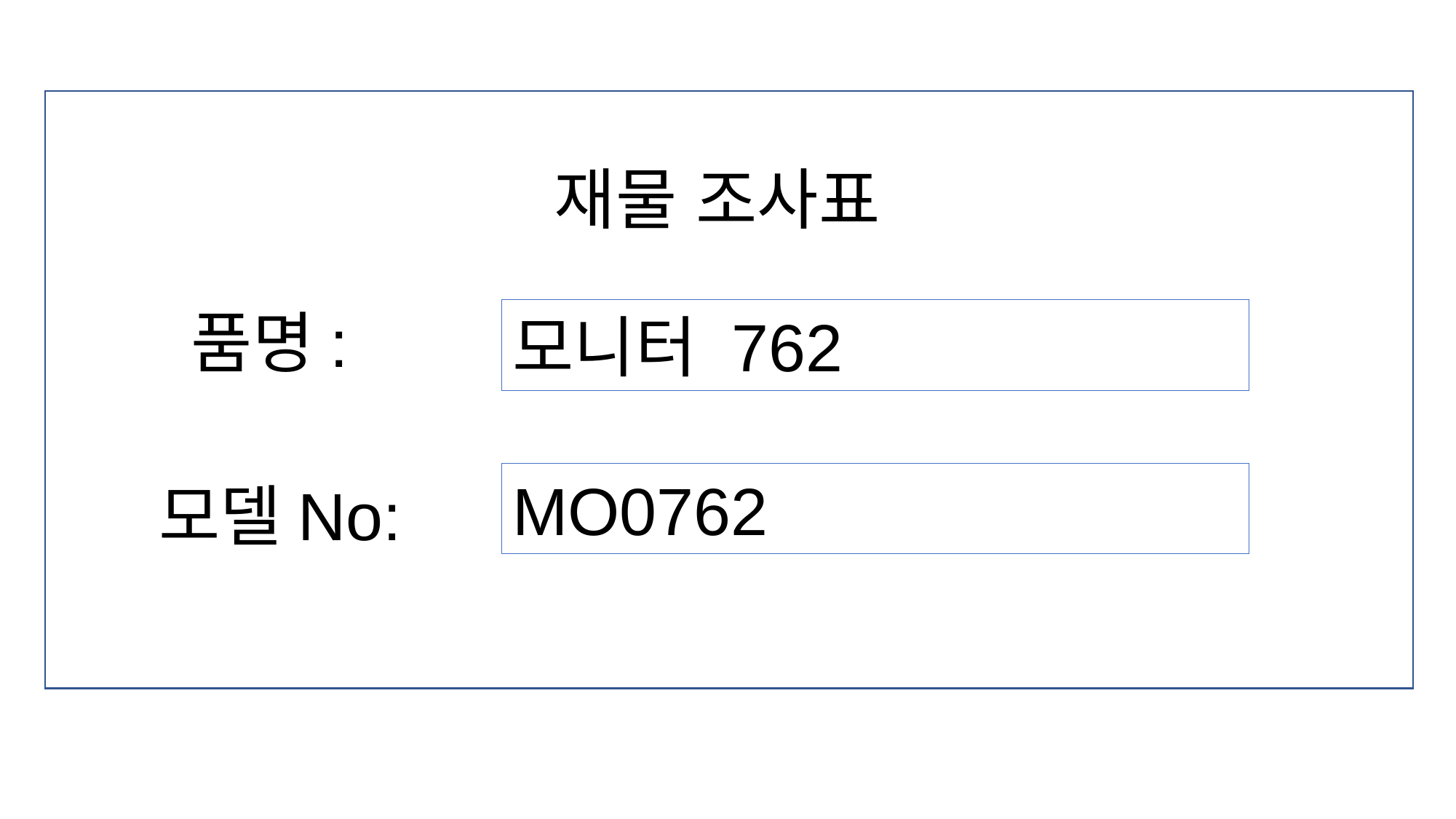

재물 조사표
품명:
모니터 762
MO0762
모델No: